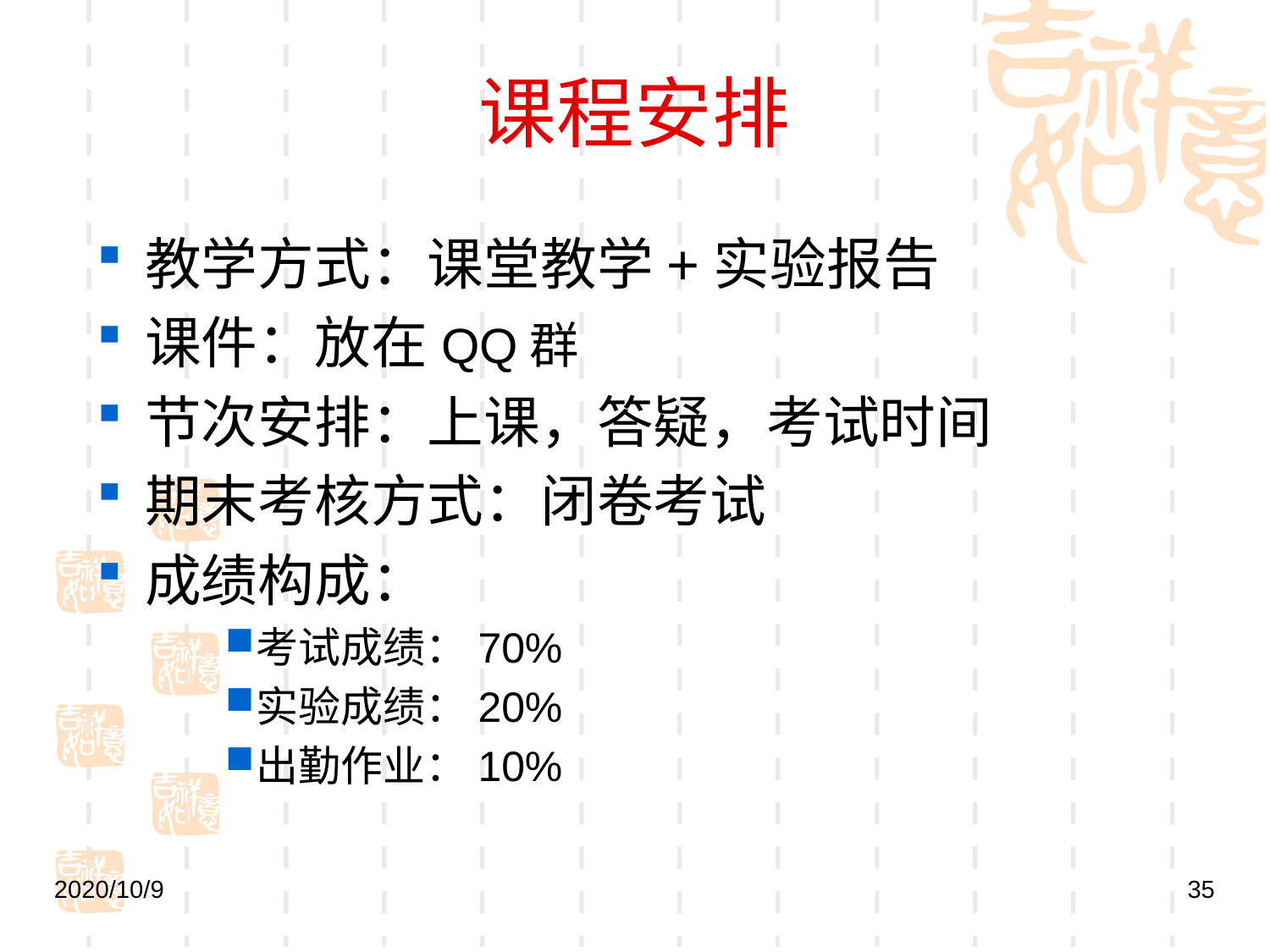

# 课程安排
教学方式：课堂教学+实验报告
课件：放在QQ群
节次安排：上课，答疑，考试时间
期末考核方式：闭卷考试
成绩构成：
考试成绩：70%
实验成绩：20%
出勤作业：10%

2020/10/9
35